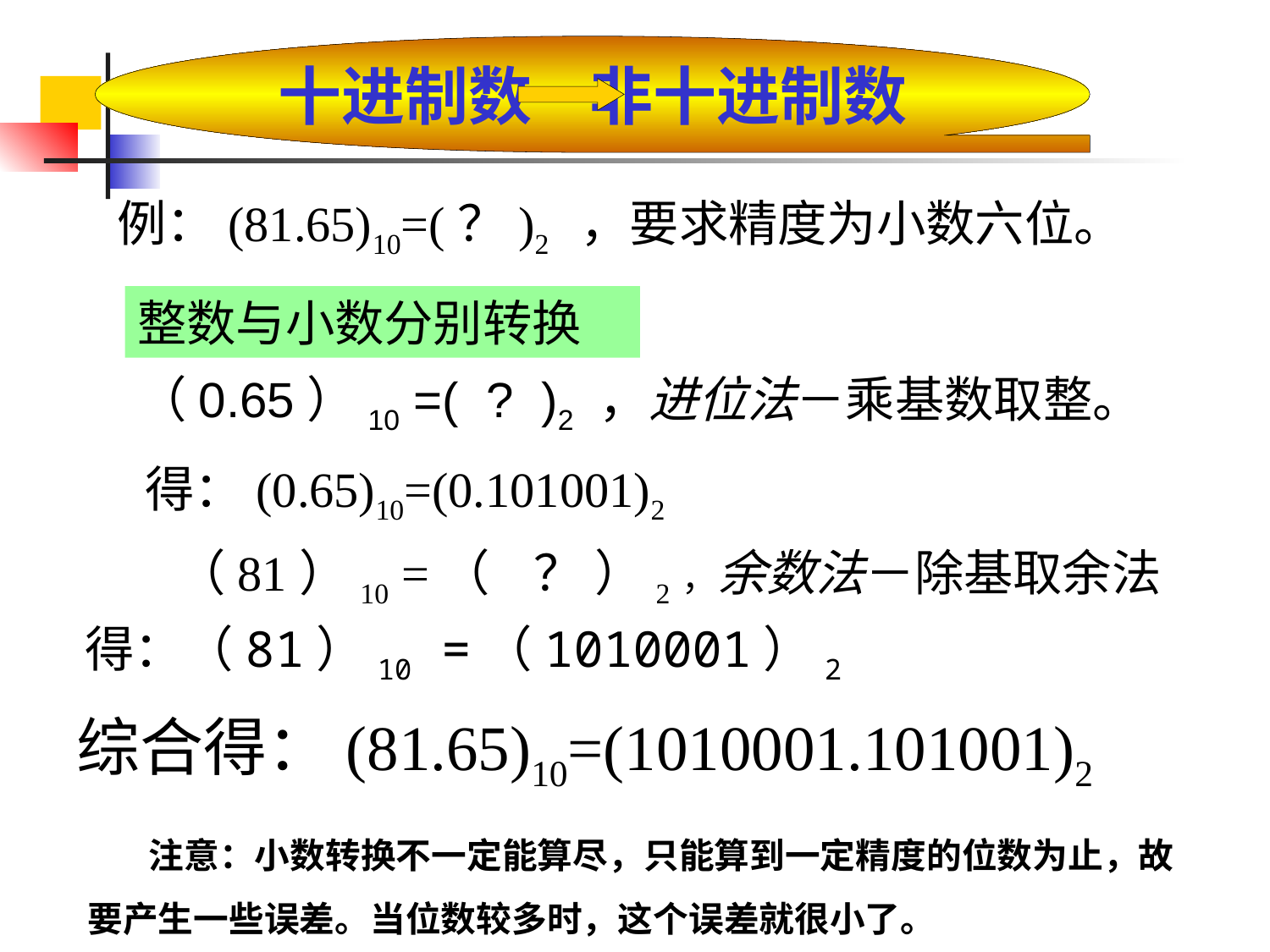

十进制数    非十进制数

例：(81.65)10=(？)2  ，要求精度为小数六位。
整数与小数分别转换
（0.65）10 =(  ?  )2 ，进位法－乘基数取整。
得：(0.65)10=(0.101001)2
      （81）10 =（    ？ ）2，余数法－除基取余法
得：（81）10 =（1010001）2
综合得：(81.65)10=(1010001.101001)2
注意：小数转换不一定能算尽，只能算到一定精度的位数为止，故要产生一些误差。当位数较多时，这个误差就很小了。